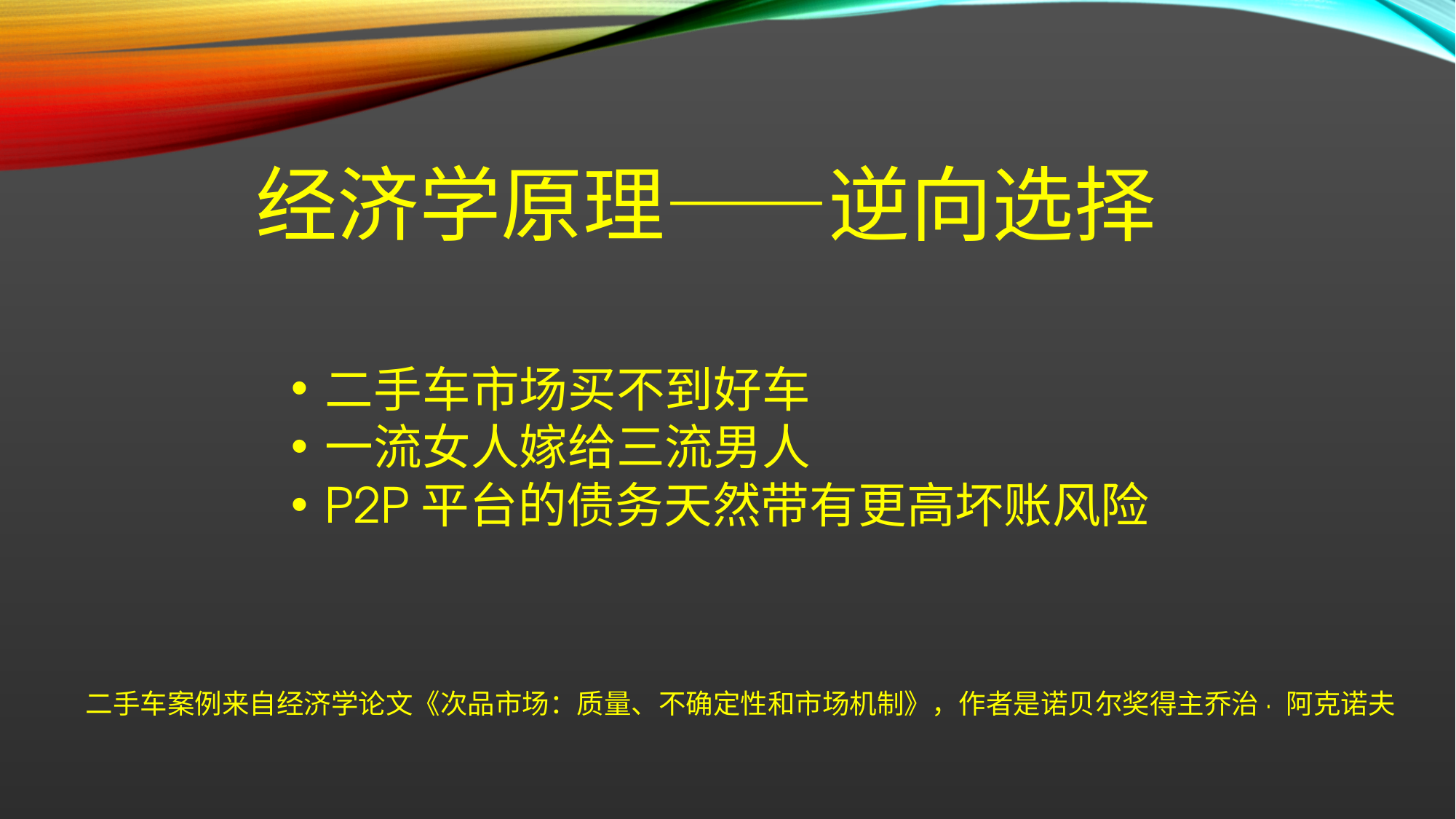

# 经济学原理——逆向选择
二手车市场买不到好车
一流女人嫁给三流男人
P2P平台的债务天然带有更高坏账风险
二手车案例来自经济学论文《次品市场：质量、不确定性和市场机制》，作者是诺贝尔奖得主乔治· 阿克诺夫